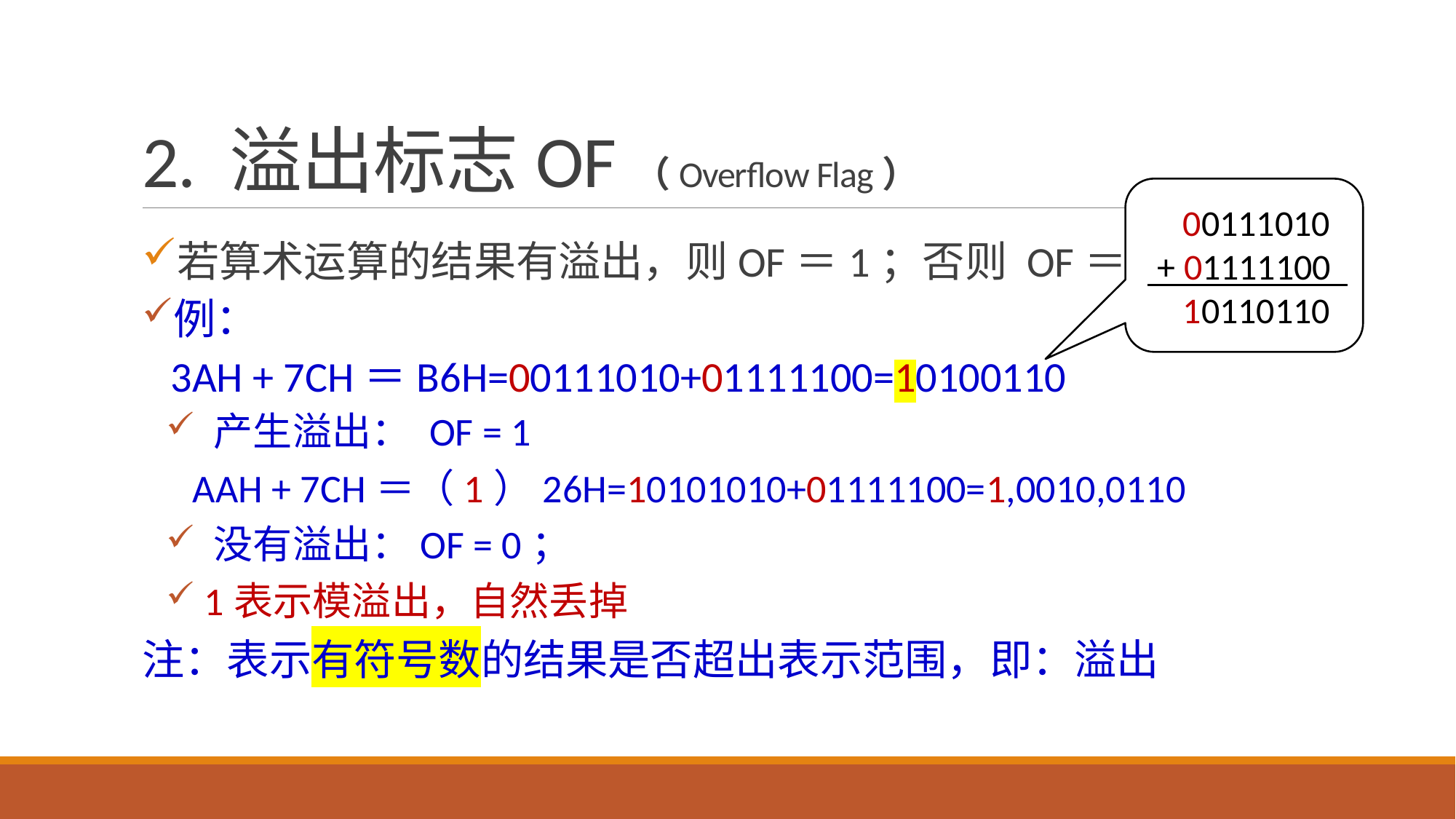

# 2. 溢出标志OF（Overflow Flag）
   00111010
+ 01111100
   10110110
若算术运算的结果有溢出，则OF＝1；否则 OF＝0
例：
   3AH + 7CH＝B6H=00111010+01111100=10100110
 产生溢出： OF = 1
   AAH + 7CH＝（1）26H=10101010+01111100=1,0010,0110
 没有溢出：OF = 0；
 1表示模溢出，自然丢掉
注：表示有符号数的结果是否超出表示范围，即：溢出